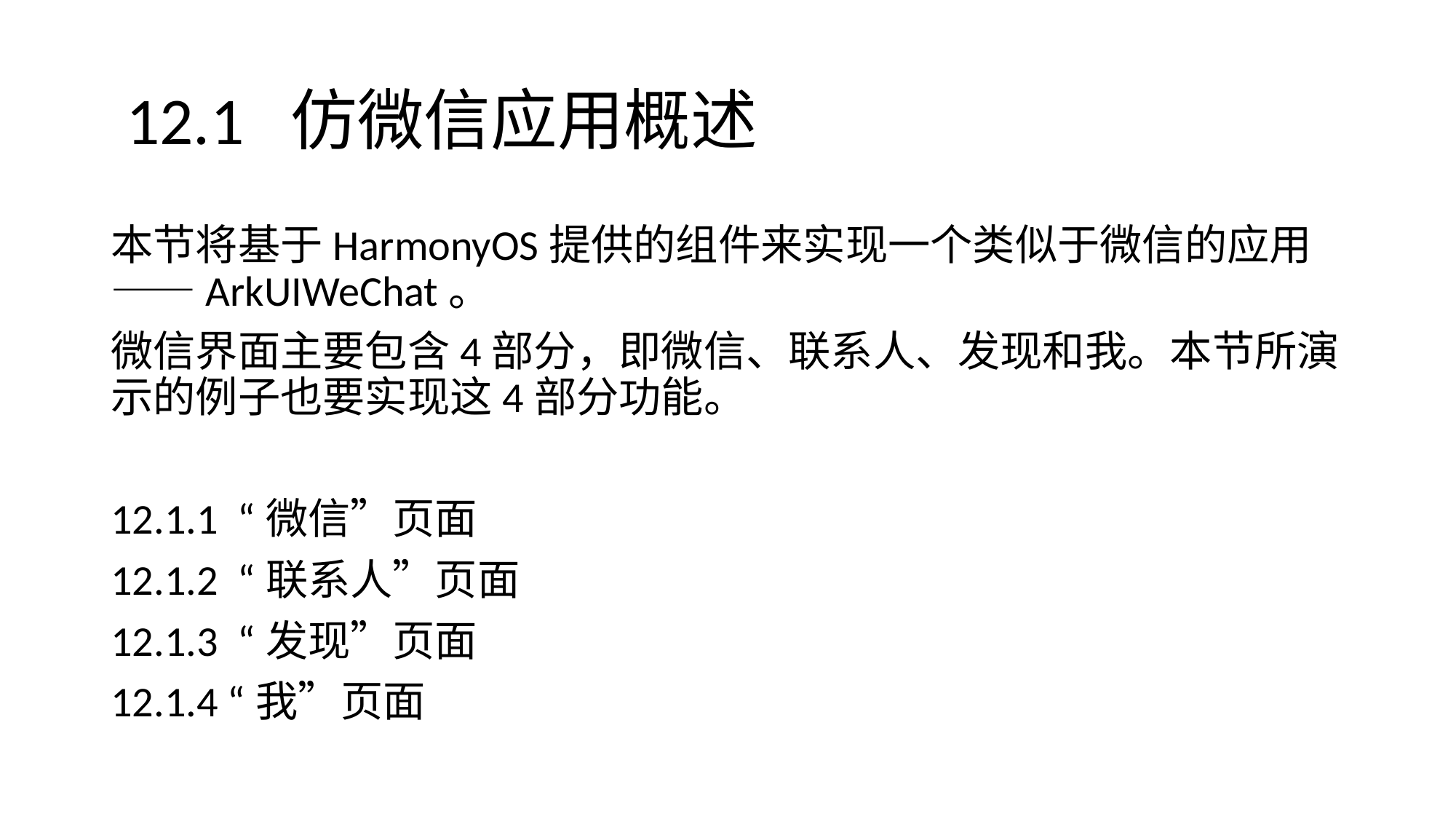

# 12.1  仿微信应用概述
本节将基于HarmonyOS提供的组件来实现一个类似于微信的应用——ArkUIWeChat。
微信界面主要包含4部分，即微信、联系人、发现和我。本节所演示的例子也要实现这4部分功能。

12.1.1  “微信”页面
12.1.2  “联系人”页面
12.1.3  “发现”页面
12.1.4 “我”页面